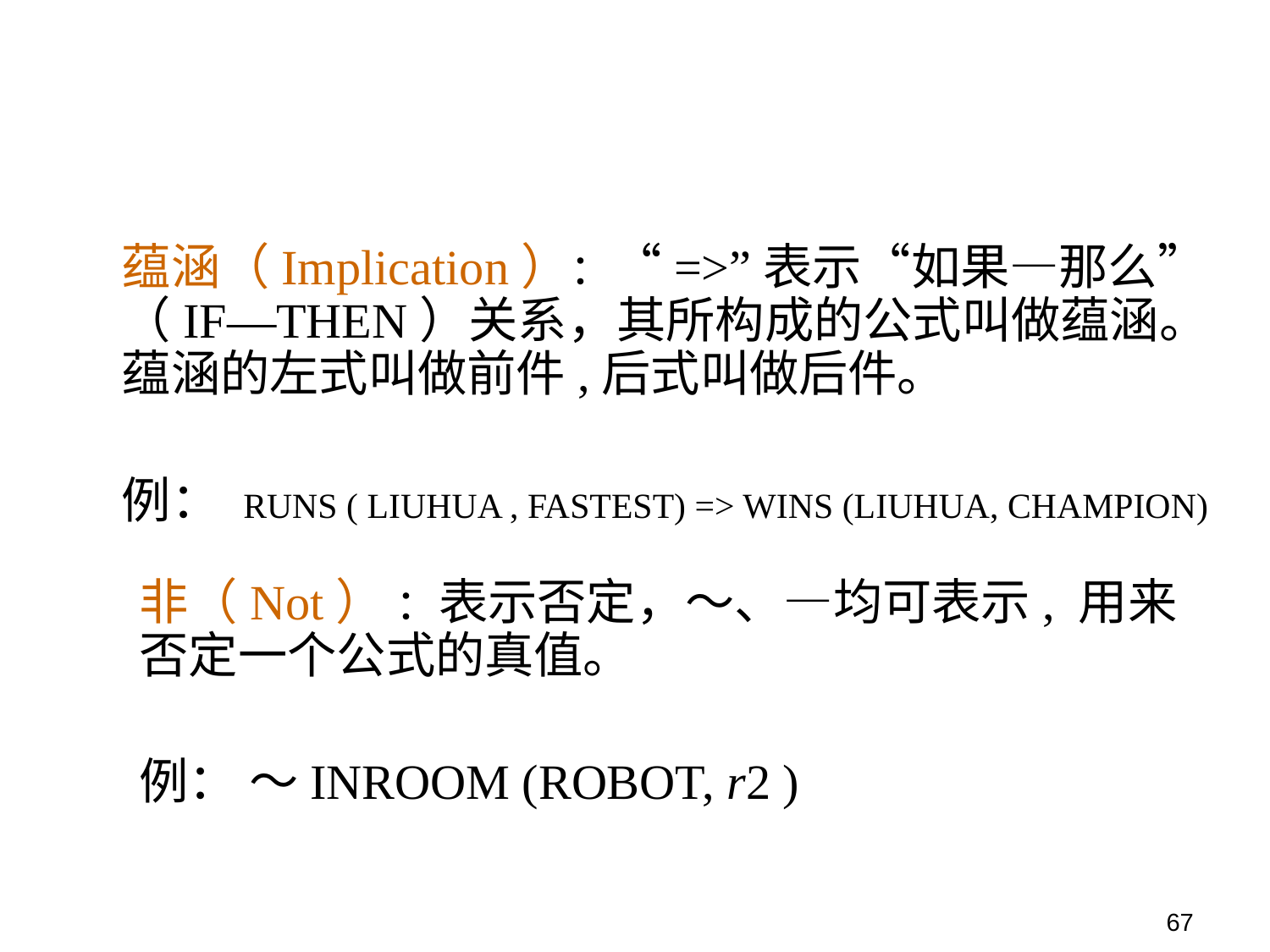

蕴涵（Implication）：“=>”表示“如果—那么”（IF—THEN）关系，其所构成的公式叫做蕴涵。蕴涵的左式叫做前件,后式叫做后件。

例： RUNS ( LIUHUA , FASTEST) => WINS (LIUHUA, CHAMPION)

非（Not） ：表示否定，～、—均可表示, 用来否定一个公式的真值。

例： ～INROOM (ROBOT, r2 )
67